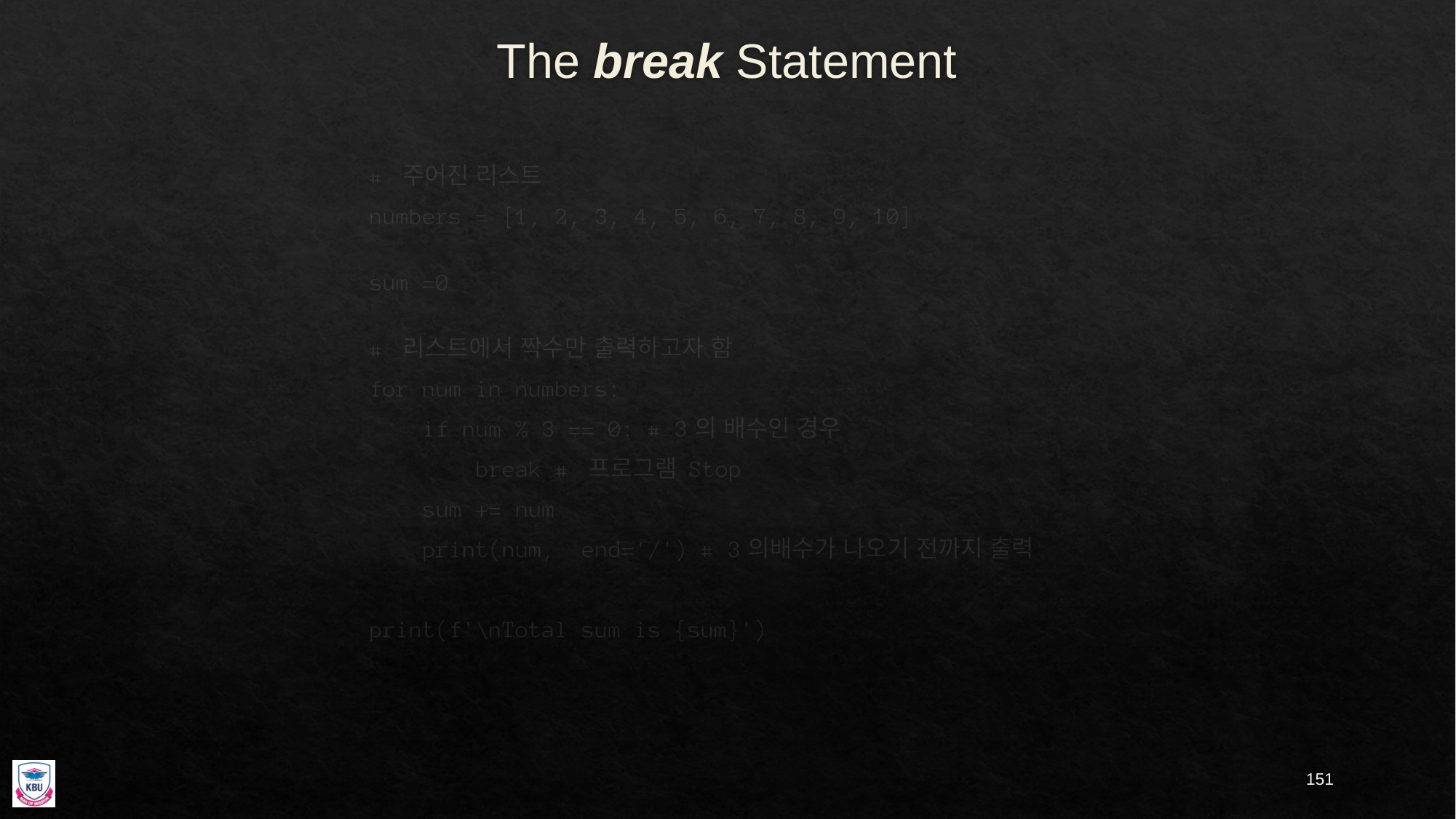

# The break Statement
# 주어진 리스트
numbers = [1, 2, 3, 4, 5, 6, 7, 8, 9, 10]
sum =0
# 리스트에서 짝수만 출력하고자 함
for num in numbers:
    if num % 3 == 0: # 3의 배수인 경우
        break # 프로그램 Stop
    sum += num
    print(num,  end='/') # 3의배수가 나오기 전까지 출력

print(f'\nTotal sum is {sum}')
151